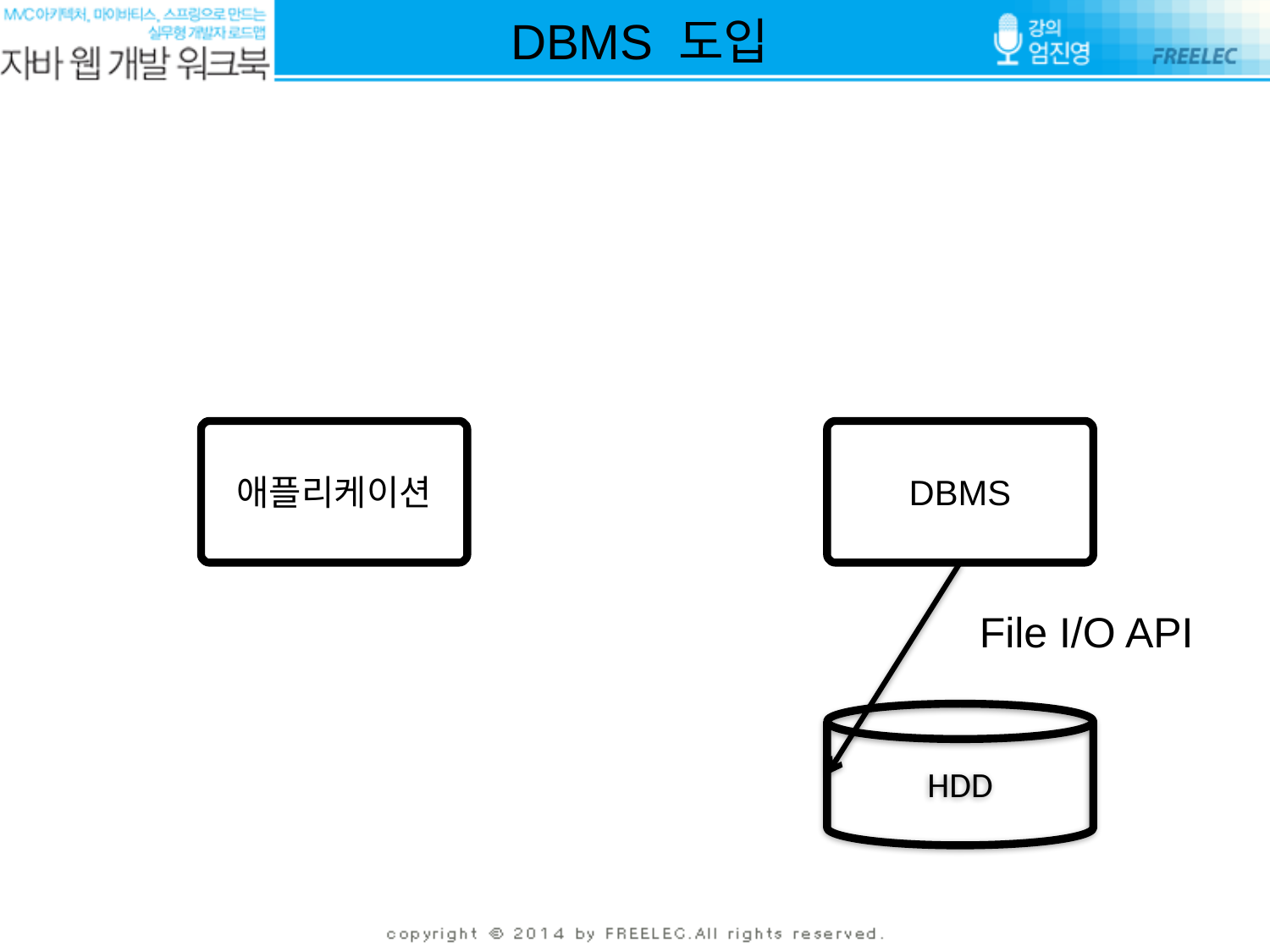

DBMS 도입
애플리케이션
DBMS
File I/O API
HDD